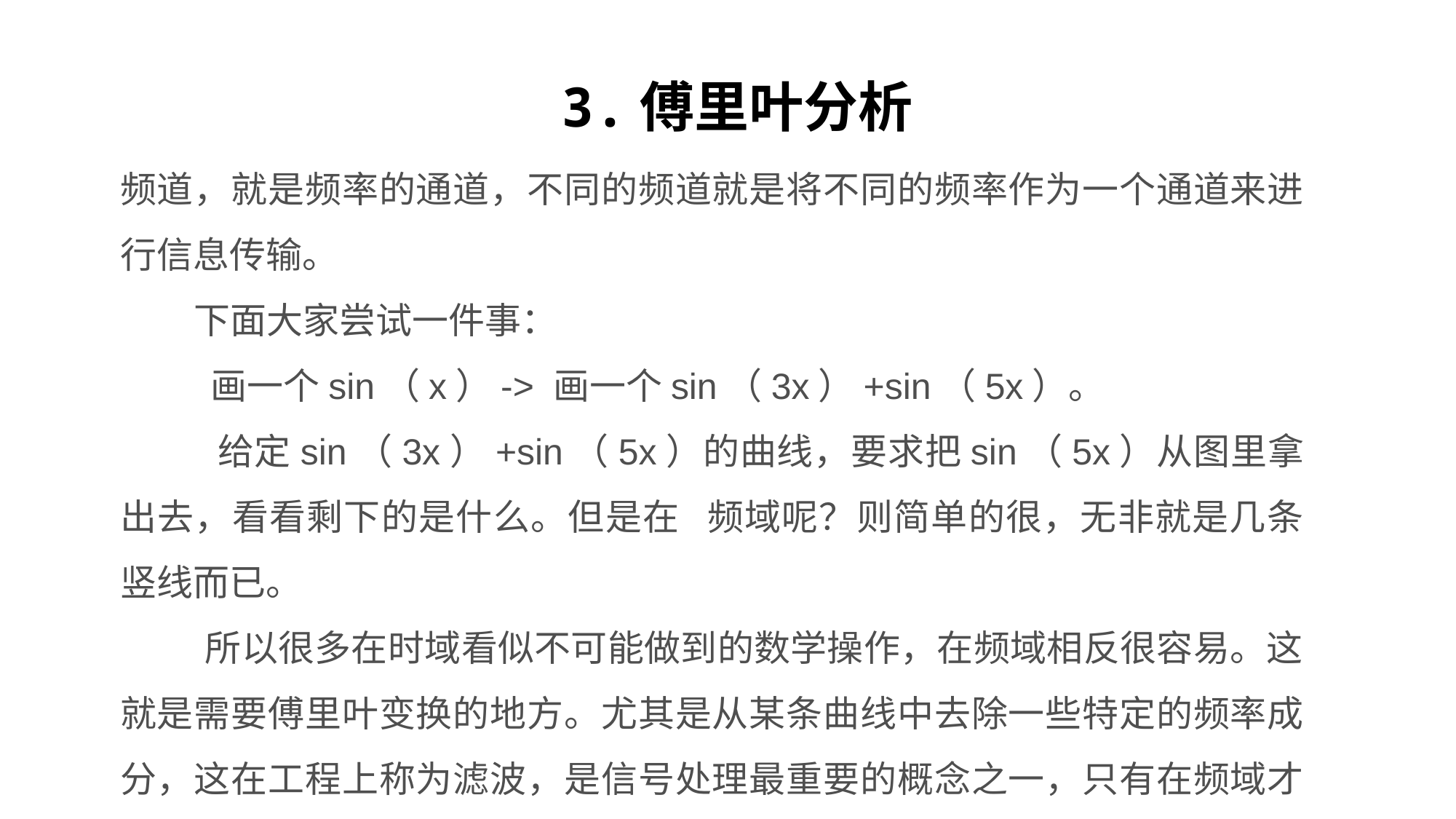

3.傅里叶分析
频道，就是频率的通道，不同的频道就是将不同的频率作为一个通道来进行信息传输。
        下面大家尝试一件事：
          画一个sin（x）-> 画一个sin（3x）+sin（5x）。
          给定sin（3x）+sin（5x）的曲线，要求把sin（5x）从图里拿出去，看看剩下的是什么。但是在   频域呢？则简单的很，无非就是几条竖线而已。
         所以很多在时域看似不可能做到的数学操作，在频域相反很容易。这就是需要傅里叶变换的地方。尤其是从某条曲线中去除一些特定的频率成分，这在工程上称为滤波，是信号处理最重要的概念之一，只有在频域才能轻松的做到。